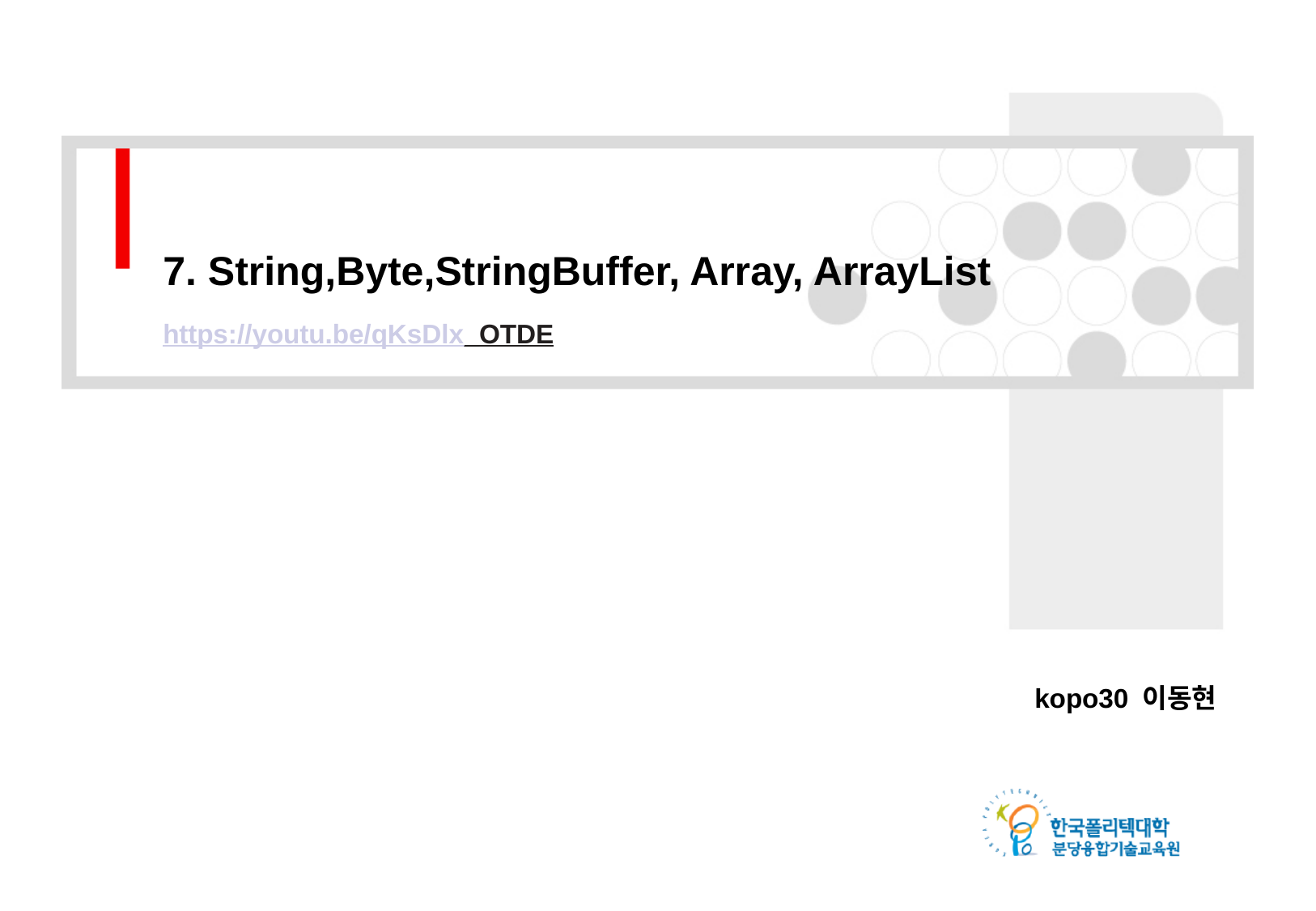

7. String,Byte,StringBuffer, Array, ArrayList
https://youtu.be/qKsDlx_OTDE
kopo30 이동현